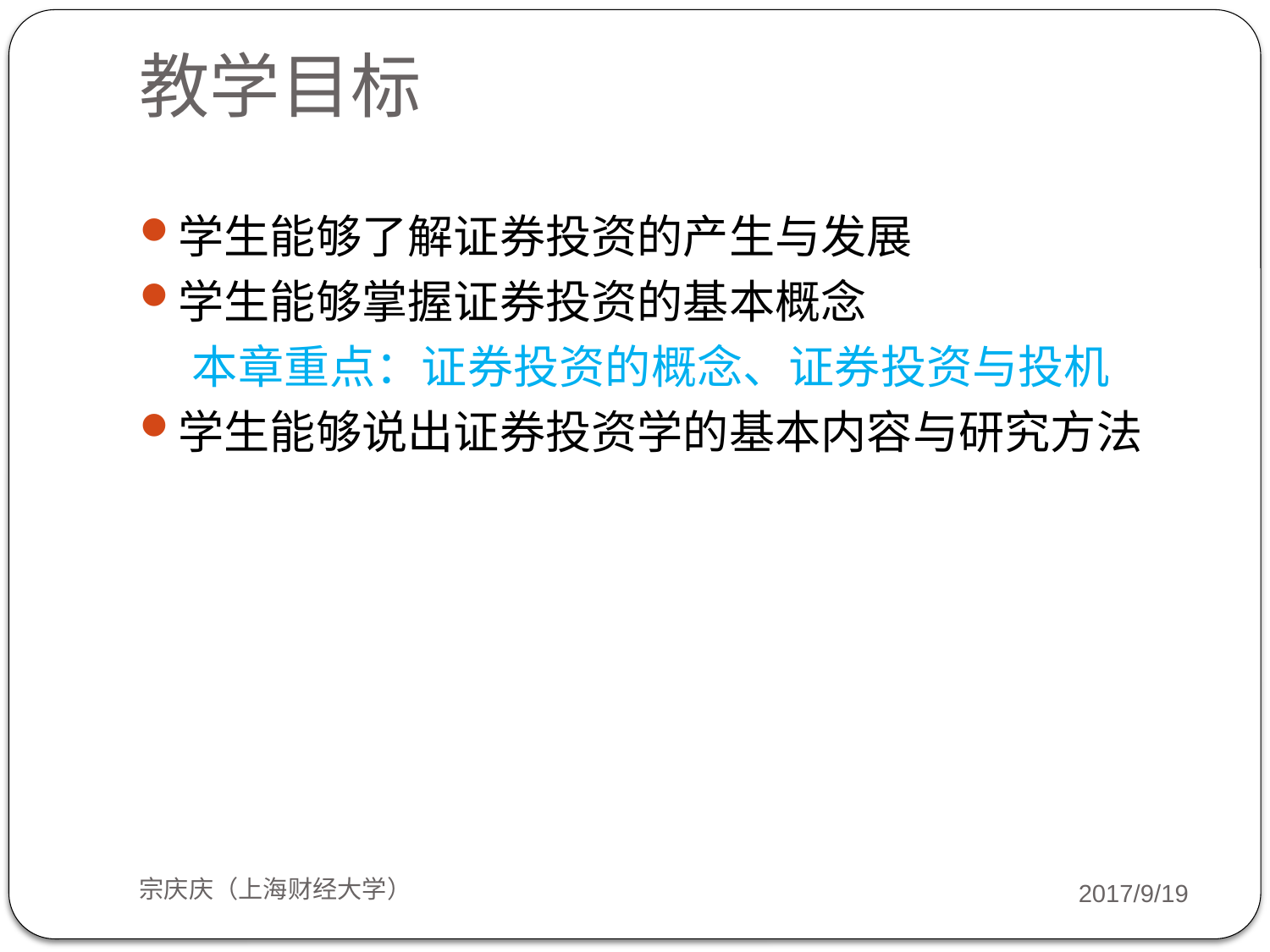

# 教学目标
学生能够了解证券投资的产生与发展
学生能够掌握证券投资的基本概念
    本章重点：证券投资的概念、证券投资与投机
学生能够说出证券投资学的基本内容与研究方法
宗庆庆（上海财经大学）
2017/9/19